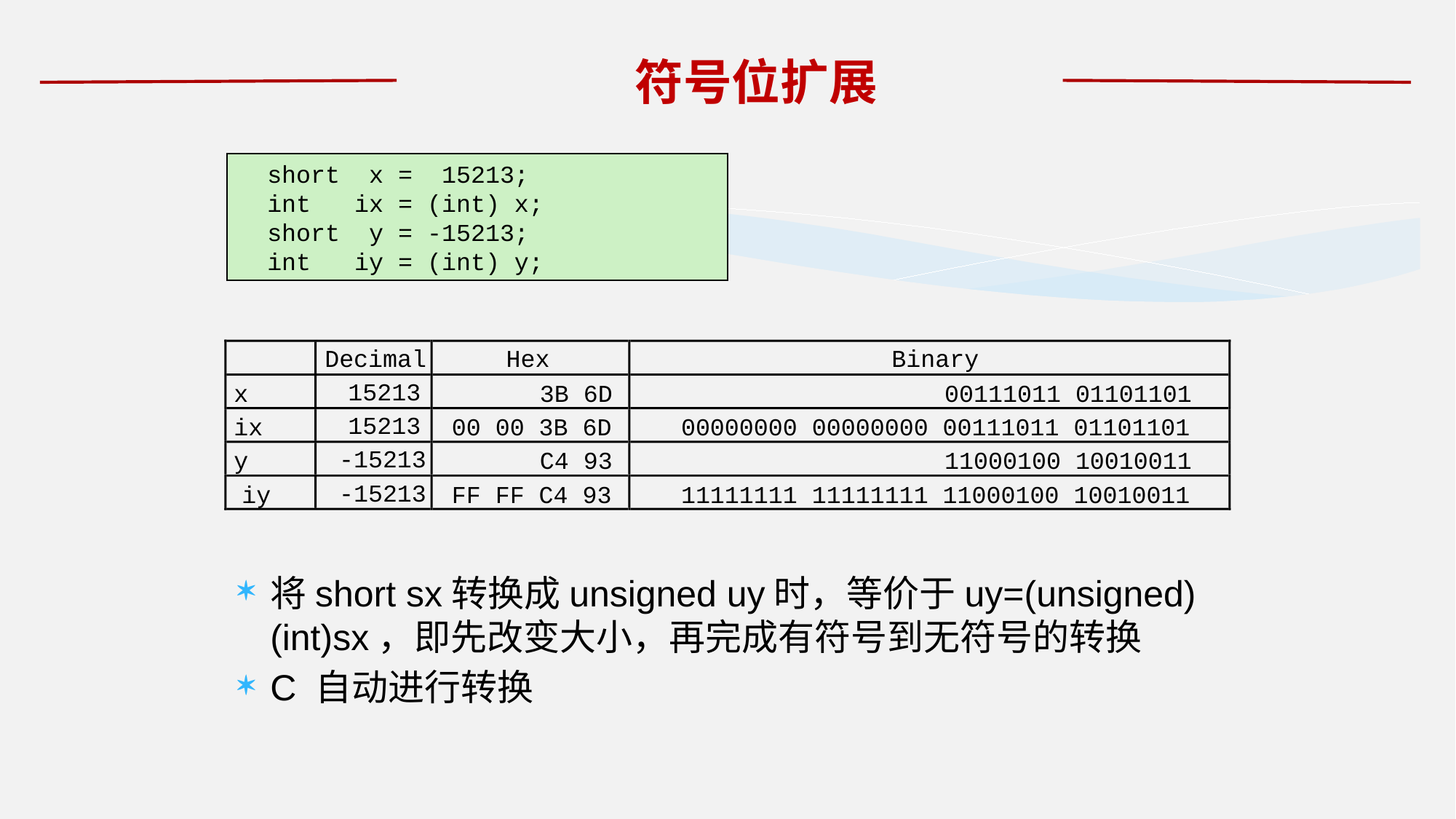

# 符号位扩展
  short  x =  15213;
  int   ix = (int) x;
  short  y = -15213;
  int   iy = (int) y;

Decimal
Hex
Binary

15213
x
3B 6D
00111011 01101101

15213
ix
00 00 3B 6D
00000000 00000000 00111011 01101101

-15213
y
C4 93
11000100 10010011

-15213
iy
FF FF C4 93
11111111 11111111 11000100 10010011

将short sx转换成unsigned uy时，等价于uy=(unsigned)(int)sx，即先改变大小，再完成有符号到无符号的转换
C 自动进行转换